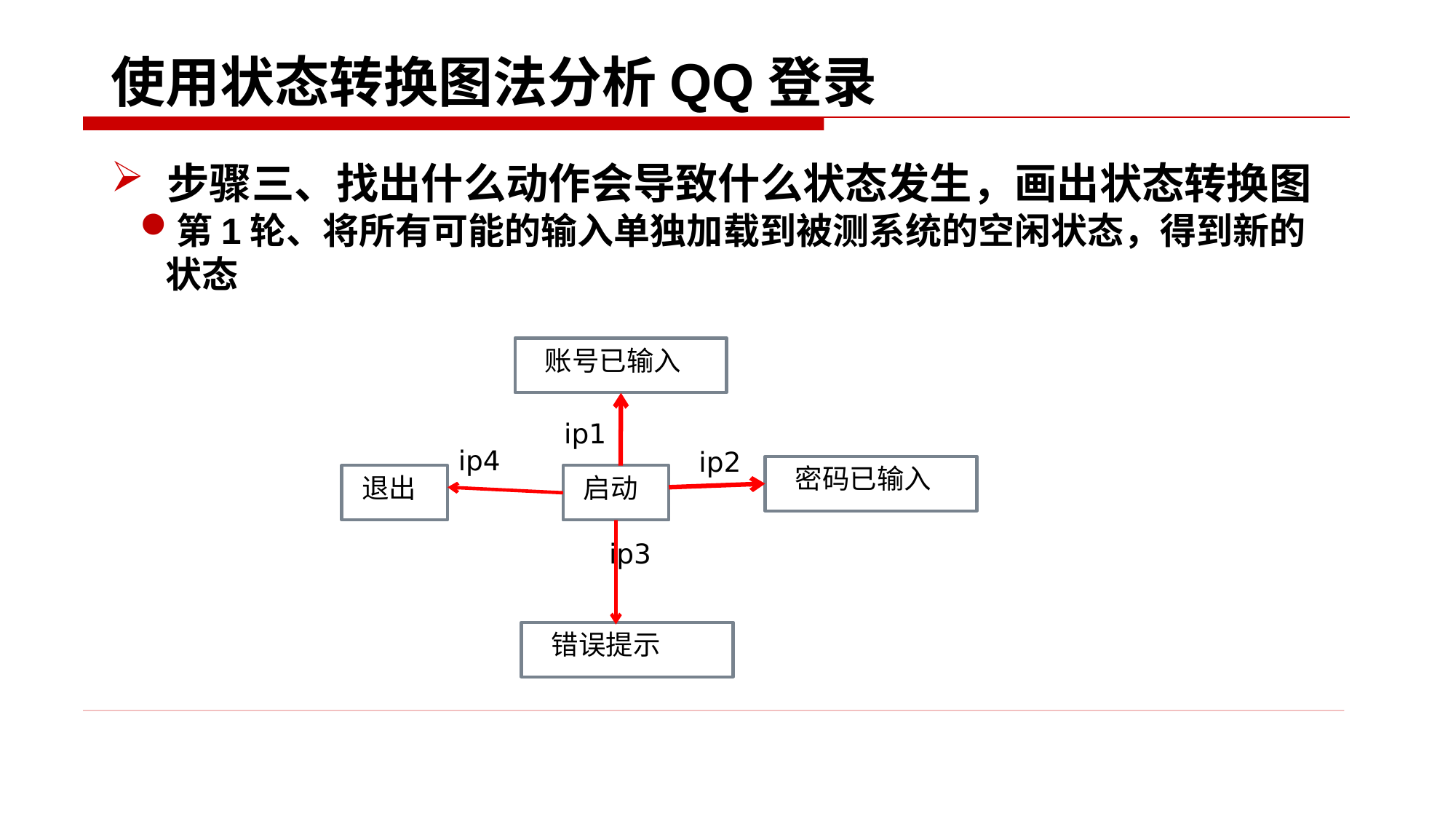

# 使用状态转换图法分析QQ登录

步骤三、找出什么动作会导致什么状态发生，画出状态转换图
第1轮、将所有可能的输入单独加载到被测系统的空闲状态，得到新的状态

账号已输入
ip1
ip4

退出
ip2
密码已输入

启动
ip3

错误提示